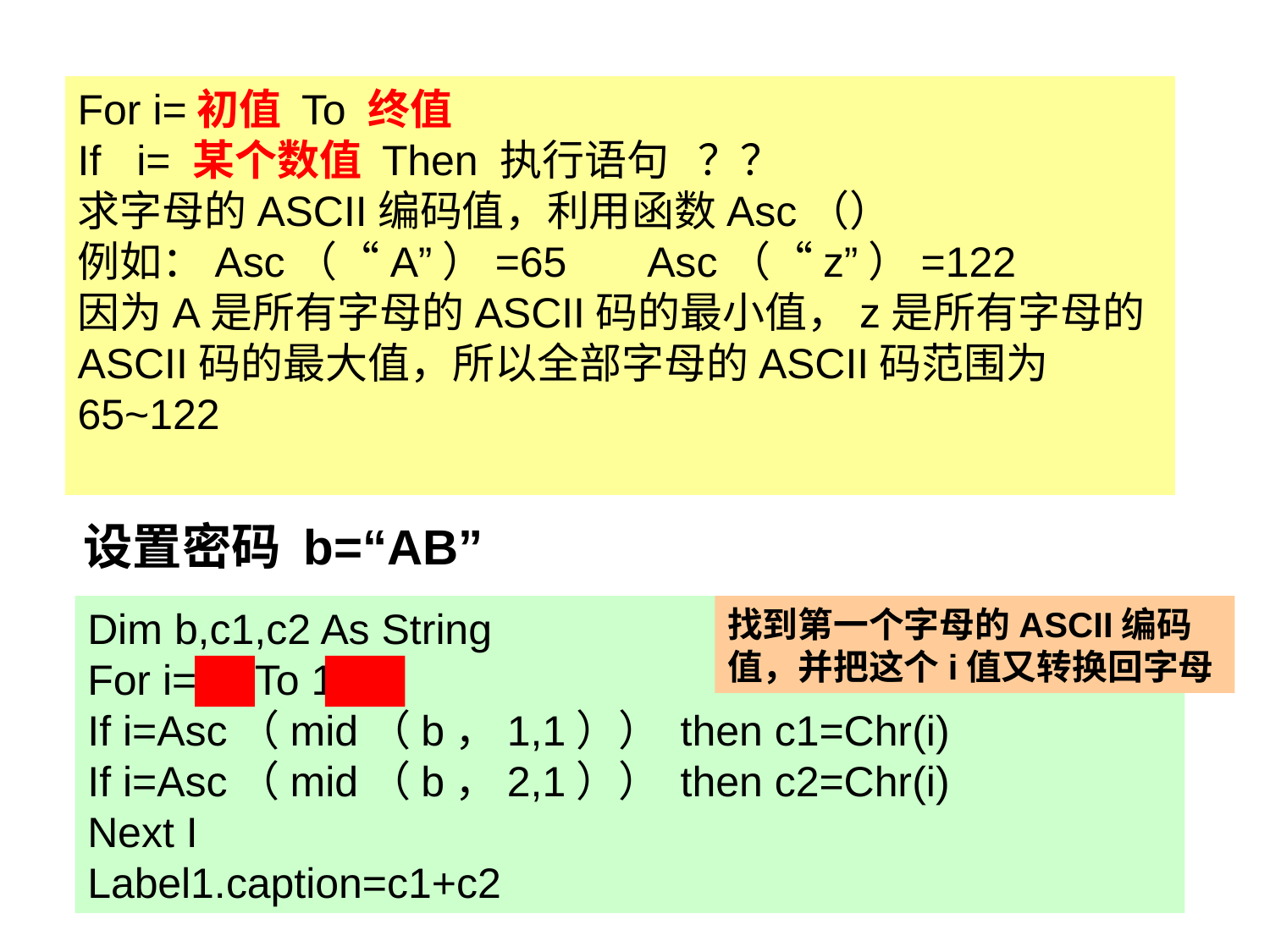

For i=初值 To 终值
If   i= 某个数值 Then 执行语句   ？？
求字母的ASCII编码值，利用函数Asc（）
例如：Asc（“A”）=65       Asc（“z”）=122
因为A是所有字母的ASCII码的最小值，z是所有字母的ASCII码的最大值，所以全部字母的ASCII码范围为65~122

设置密码 b=“AB”
Dim b,c1,c2 As String
For i=65 To 122
If i=Asc（mid（b，1,1）） then c1=Chr(i)
If i=Asc（mid（b，2,1）） then c2=Chr(i)
Next I
Label1.caption=c1+c2
找到第一个字母的ASCII编码值，并把这个i值又转换回字母